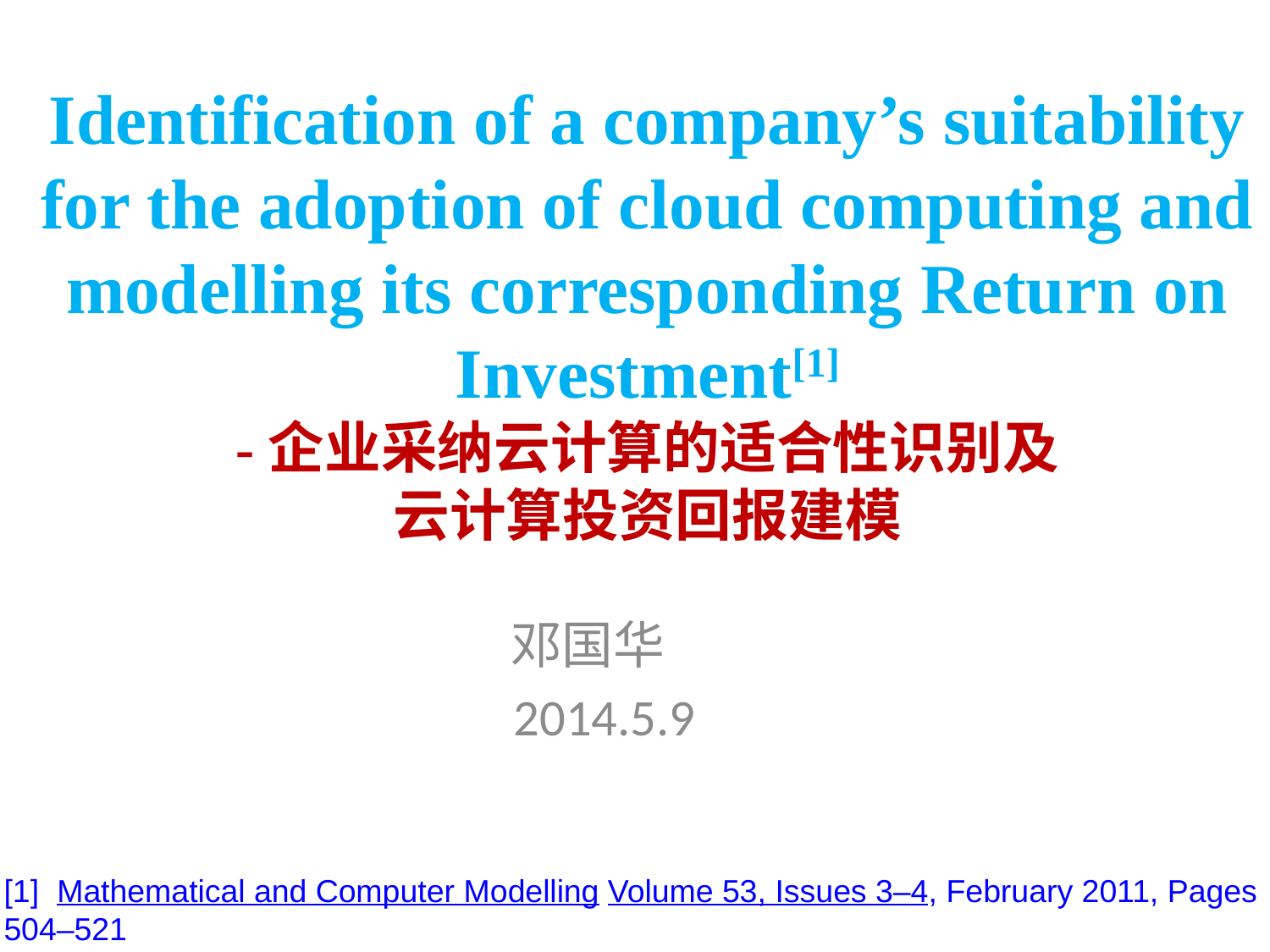

# Identification of a company’s suitability for the adoption of cloud computing and modelling its corresponding Return on Investment[1] -企业采纳云计算的适合性识别及 云计算投资回报建模
邓国华
2014.5.9
[1]  Mathematical and Computer Modelling Volume 53, Issues 3–4, February 2011, Pages 504–521